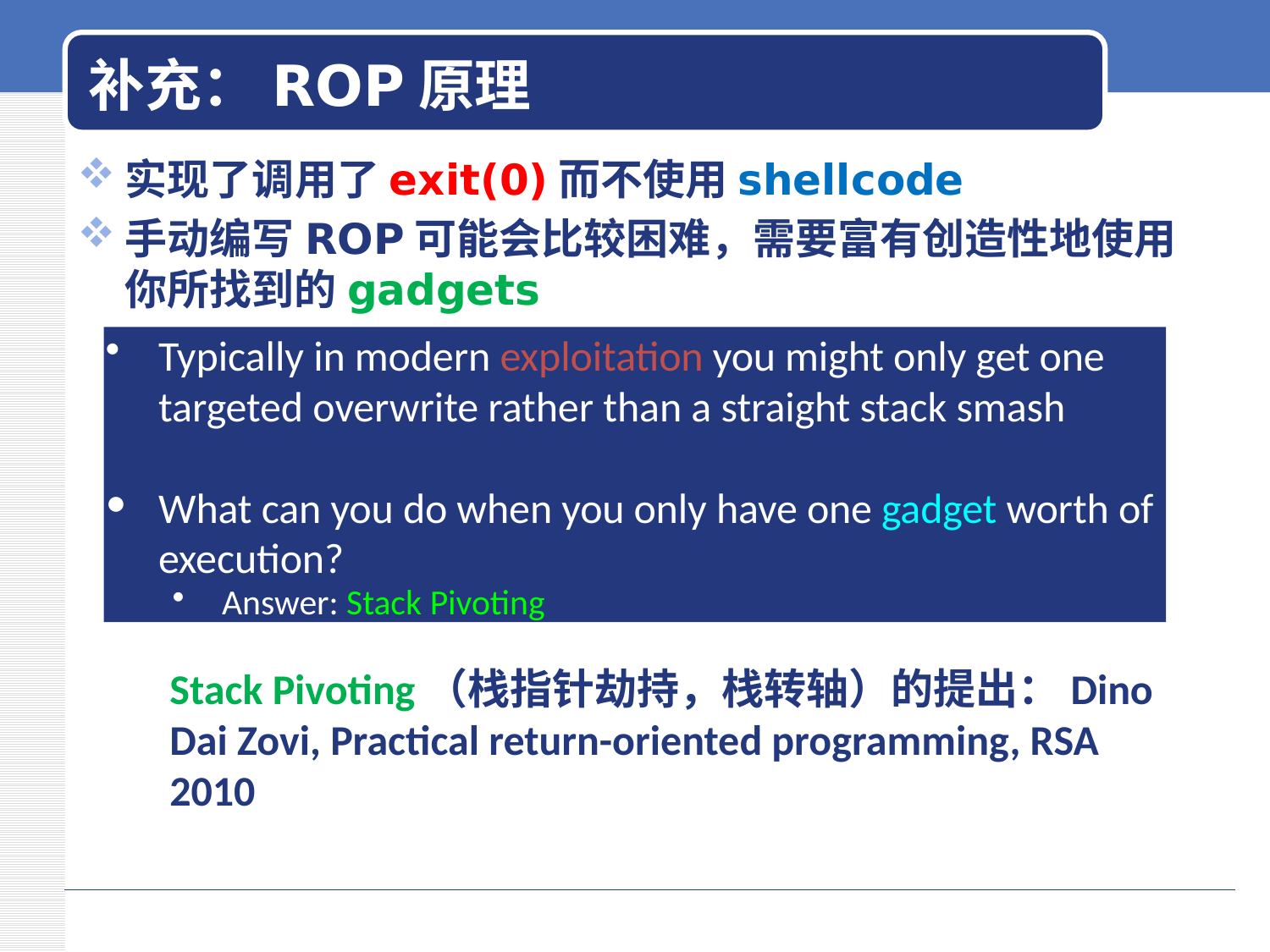

# 补充：ROP原理
实现了调用了exit(0)而不使用shellcode
手动编写ROP可能会比较困难，需要富有创造性地使用你所找到的gadgets
Typically in modern exploitation you might only get one  targeted overwrite rather than a straight stack smash

What can you do when you only have one gadget worth of  execution?
Answer: Stack Pivoting
Stack Pivoting（栈指针劫持，栈转轴）的提出：Dino Dai Zovi, Practical return-oriented programming, RSA 2010